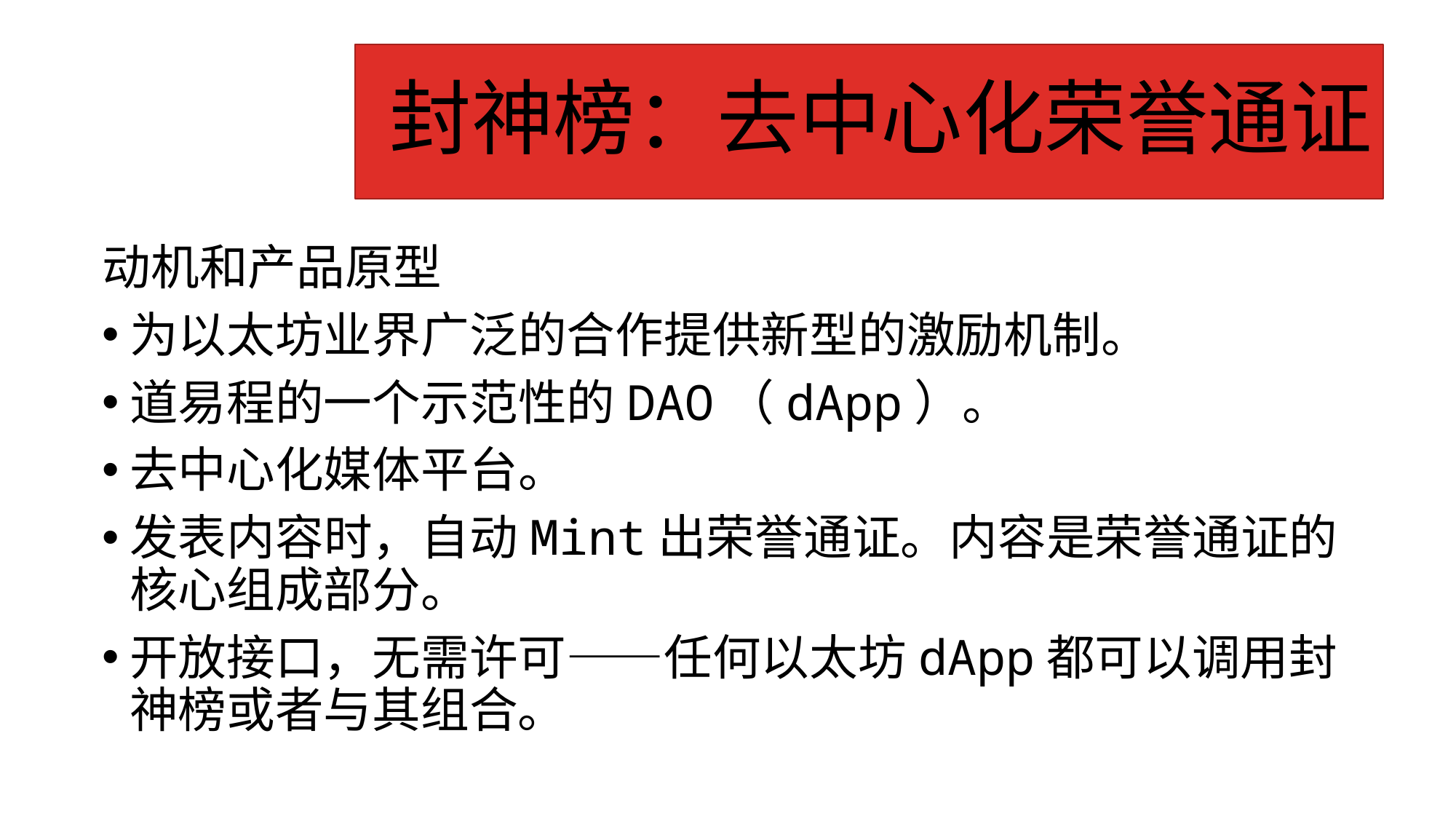

# 封神榜：去中心化荣誉通证
动机和产品原型
为以太坊业界广泛的合作提供新型的激励机制。
道易程的一个示范性的DAO（dApp）。
去中心化媒体平台。
发表内容时，自动Mint出荣誉通证。内容是荣誉通证的核心组成部分。
开放接口，无需许可——任何以太坊dApp都可以调用封神榜或者与其组合。